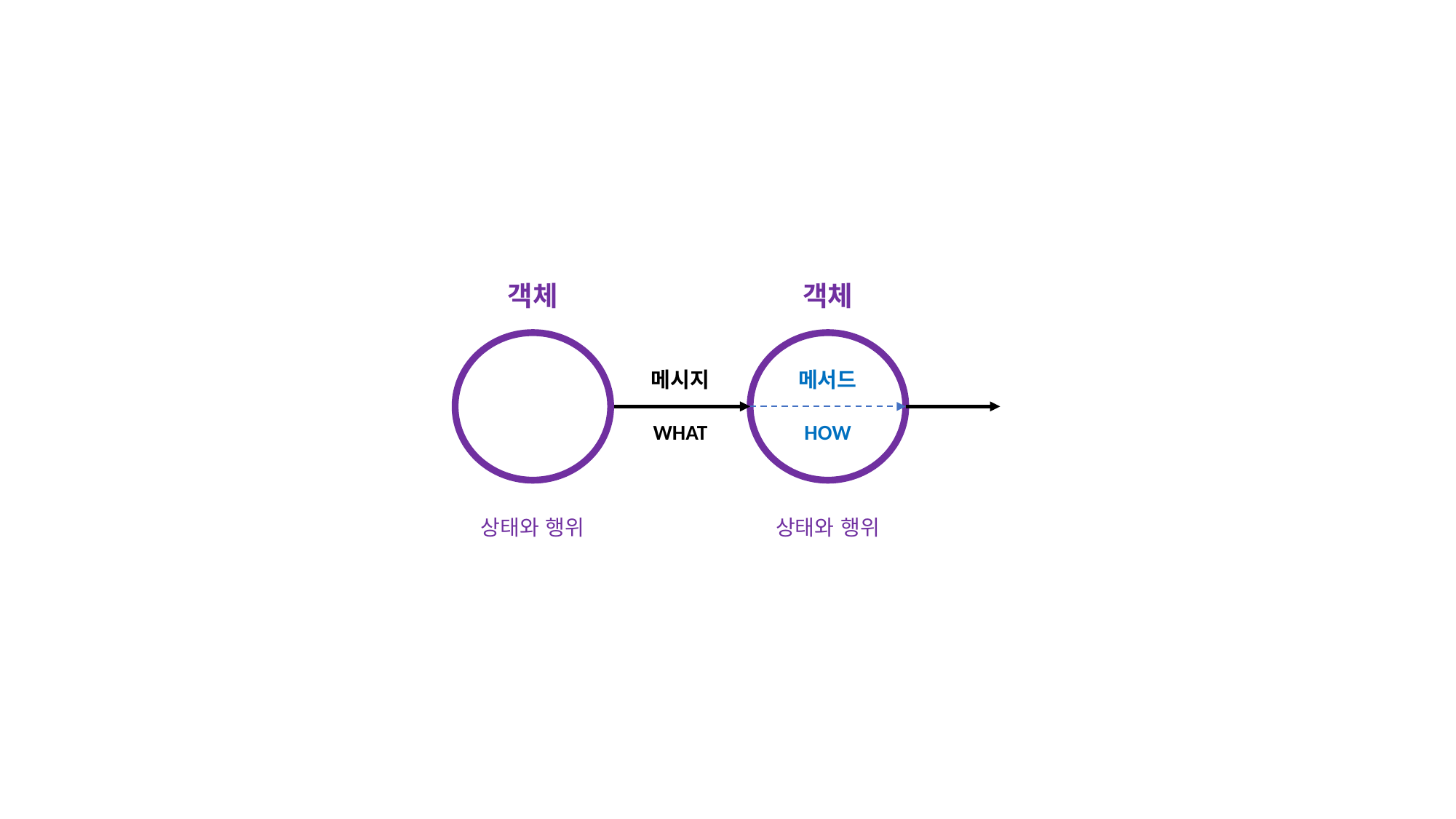

객체
객체

메시지
메서드
WHAT
HOW
상태와 행위
상태와 행위